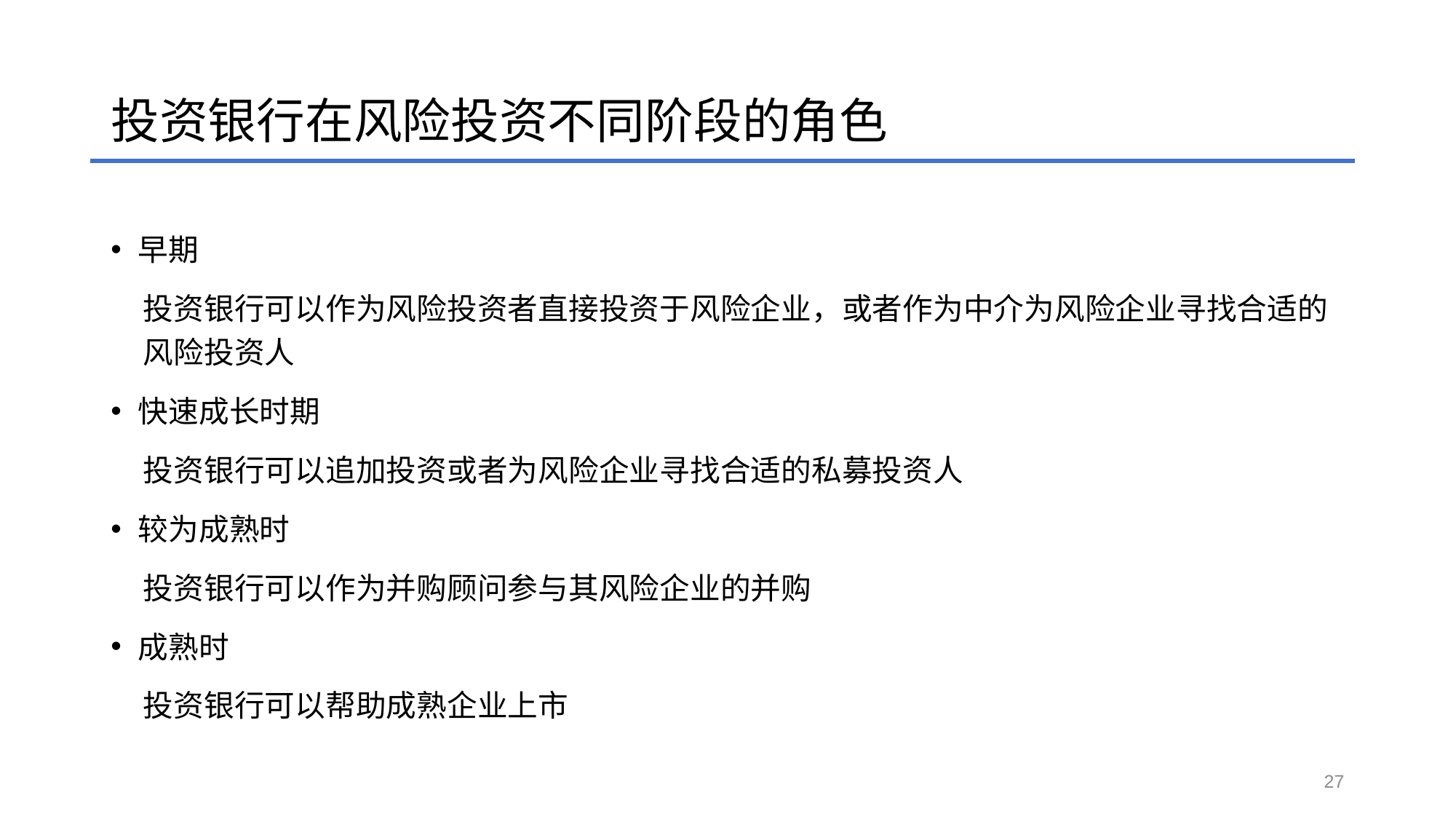

# 投资银行在风险投资不同阶段的角色
早期
投资银行可以作为风险投资者直接投资于风险企业，或者作为中介为风险企业寻找合适的风险投资人
快速成长时期
投资银行可以追加投资或者为风险企业寻找合适的私募投资人
较为成熟时
投资银行可以作为并购顾问参与其风险企业的并购
成熟时
投资银行可以帮助成熟企业上市
27